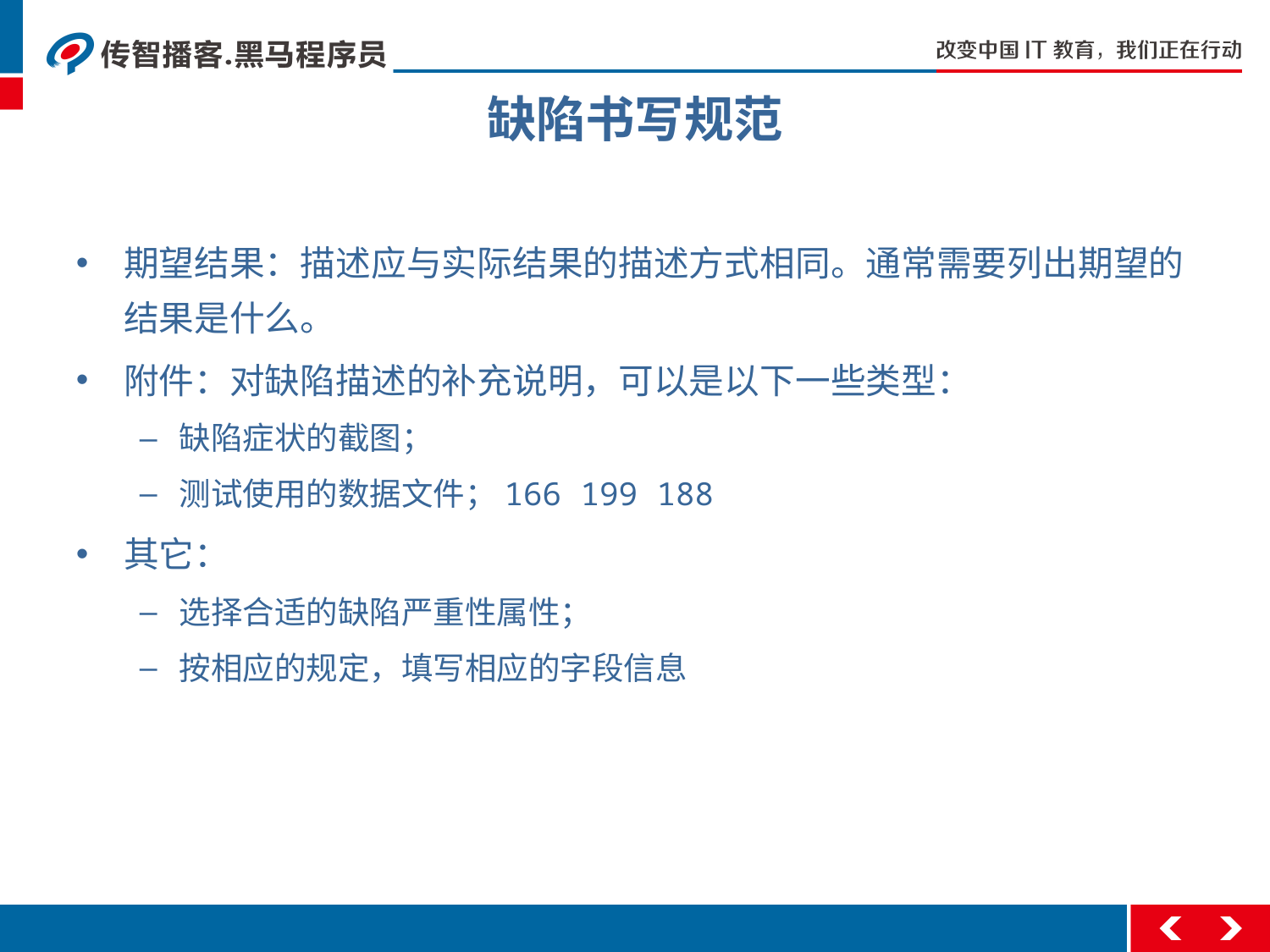

# 缺陷书写规范
期望结果：描述应与实际结果的描述方式相同。通常需要列出期望的结果是什么。
附件：对缺陷描述的补充说明，可以是以下一些类型：
缺陷症状的截图；
测试使用的数据文件；166 199 188
其它：
选择合适的缺陷严重性属性；
按相应的规定，填写相应的字段信息